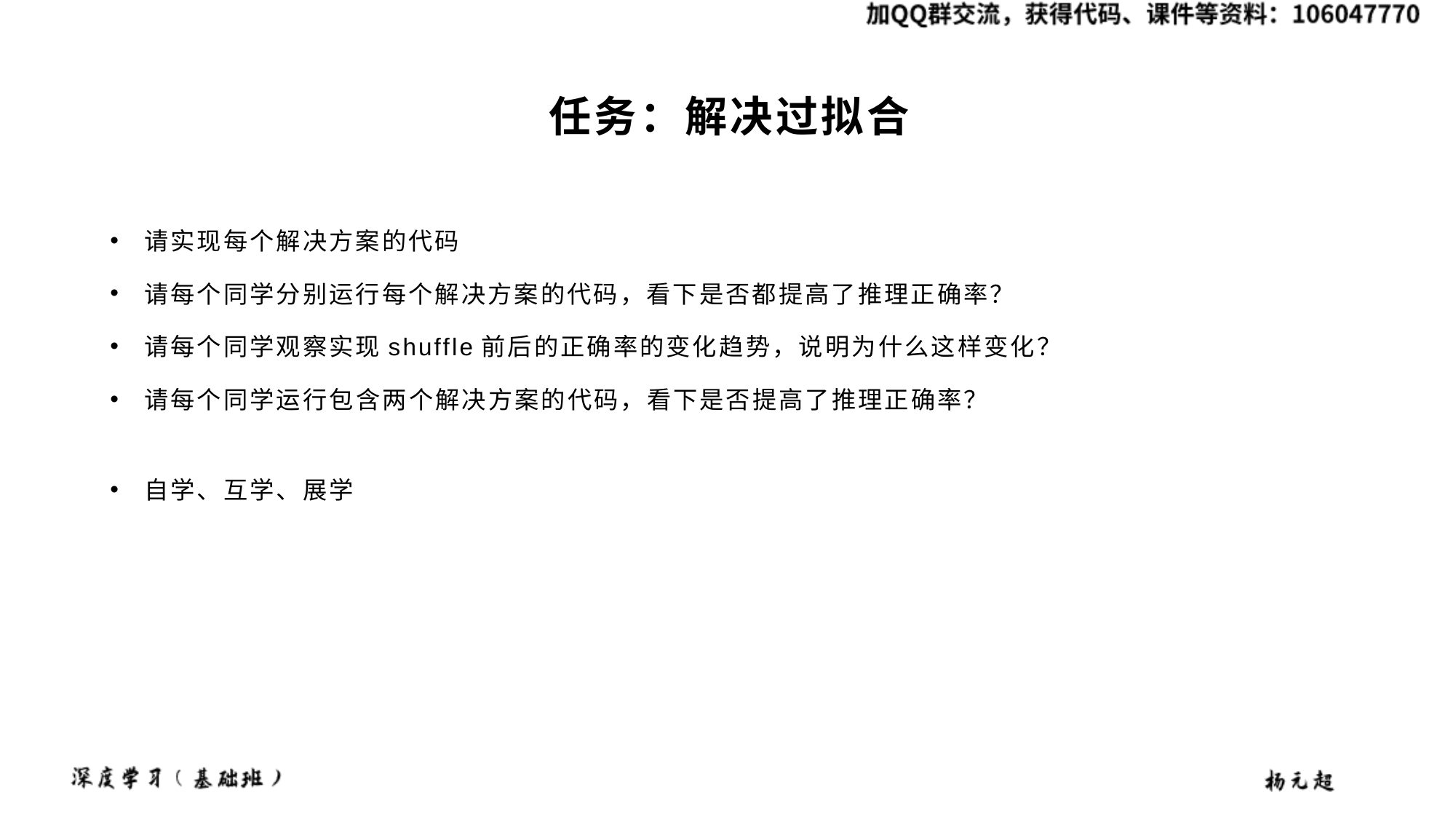

# 任务：解决过拟合
请实现每个解决方案的代码
请每个同学分别运行每个解决方案的代码，看下是否都提高了推理正确率？
请每个同学观察实现shuffle前后的正确率的变化趋势，说明为什么这样变化？
请每个同学运行包含两个解决方案的代码，看下是否提高了推理正确率？
自学、互学、展学